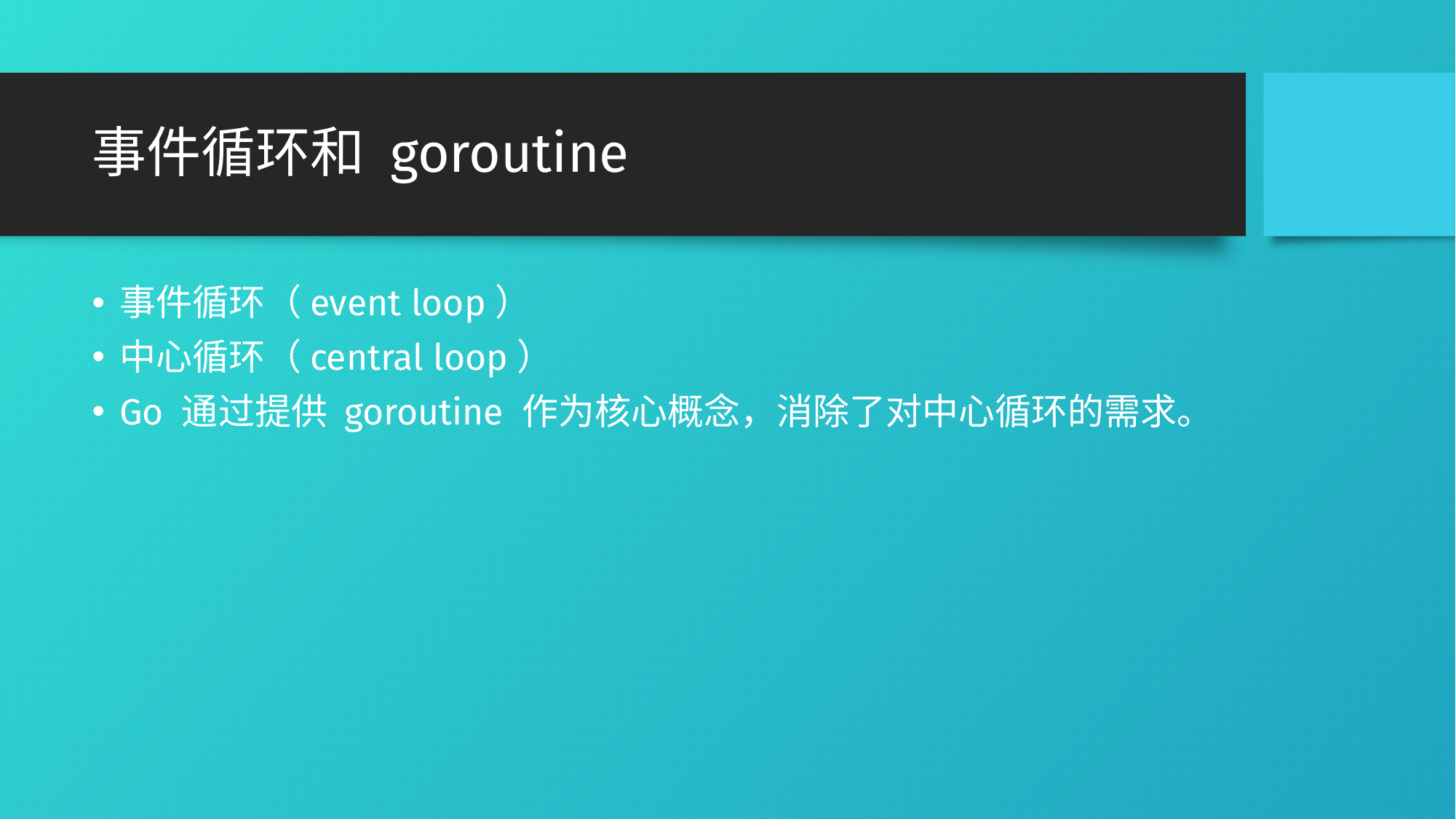

# 事件循环和 goroutine
事件循环（event loop）
中心循环（central loop）
Go 通过提供 goroutine 作为核心概念，消除了对中心循环的需求。